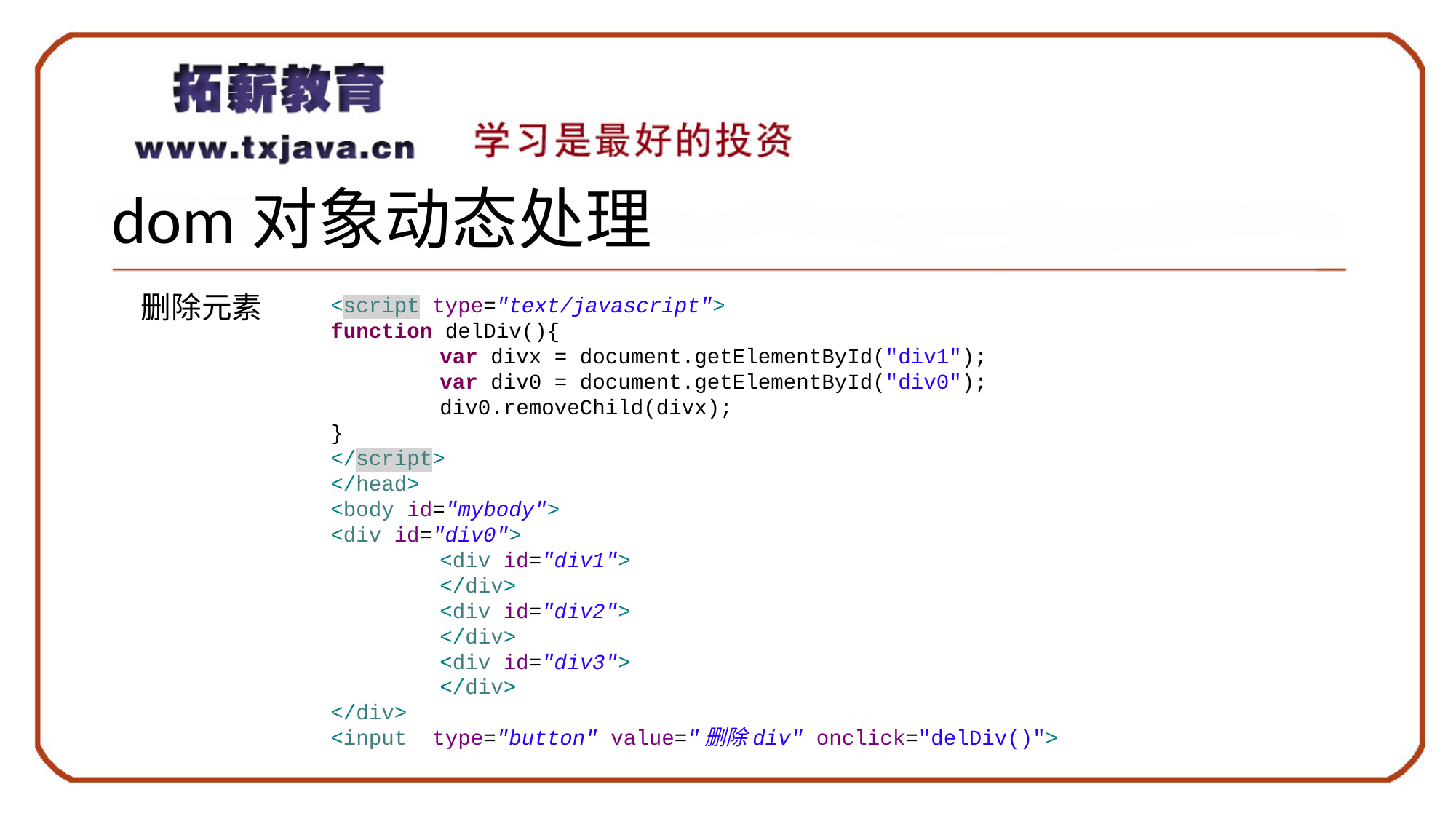

# dom对象动态处理
删除元素
<script type="text/javascript">
function delDiv(){
	var divx = document.getElementById("div1");
	var div0 = document.getElementById("div0");
	div0.removeChild(divx);
}
</script>
</head>
<body id="mybody">
<div id="div0">
	<div id="div1">
	</div>
	<div id="div2">
	</div>
	<div id="div3">
	</div>
</div>
<input  type="button" value="删除div" onclick="delDiv()">